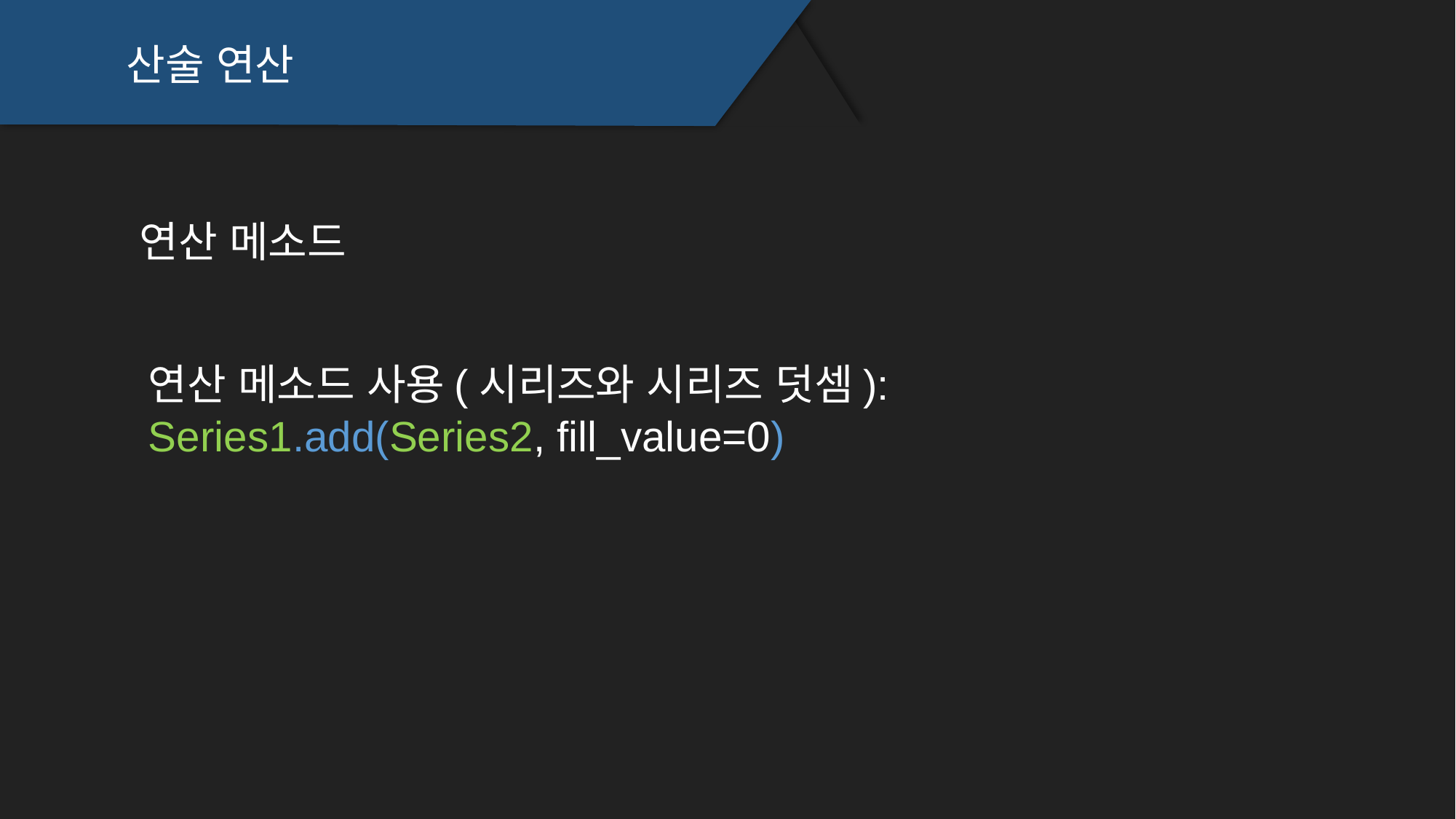

산술 연산
연산 메소드
연산 메소드 사용(시리즈와 시리즈 덧셈):
Series1.add(Series2, fill_value=0)